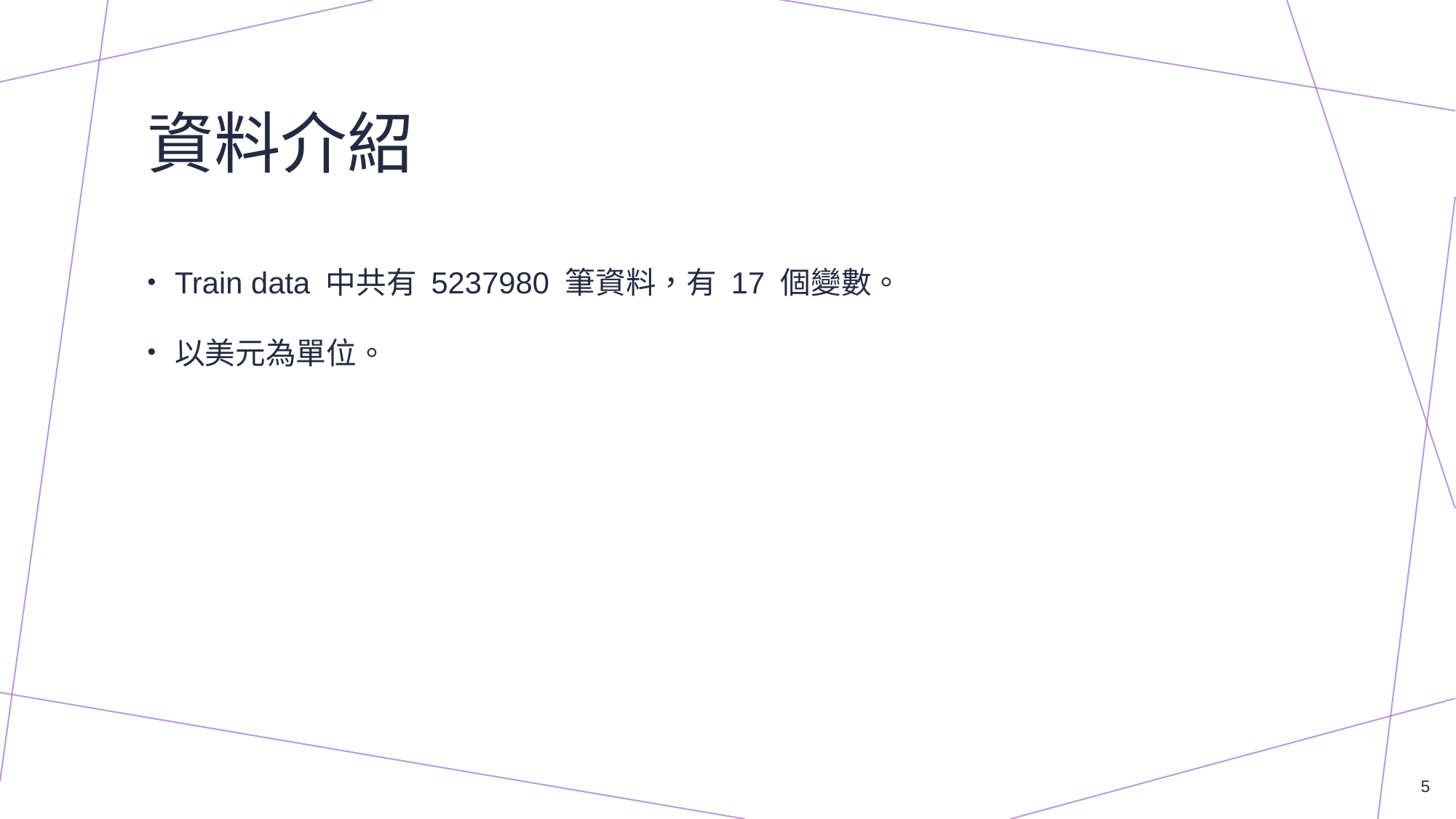

# 資料介紹
Train data 中共有 5237980 筆資料，有 17 個變數。
以美元為單位。

5